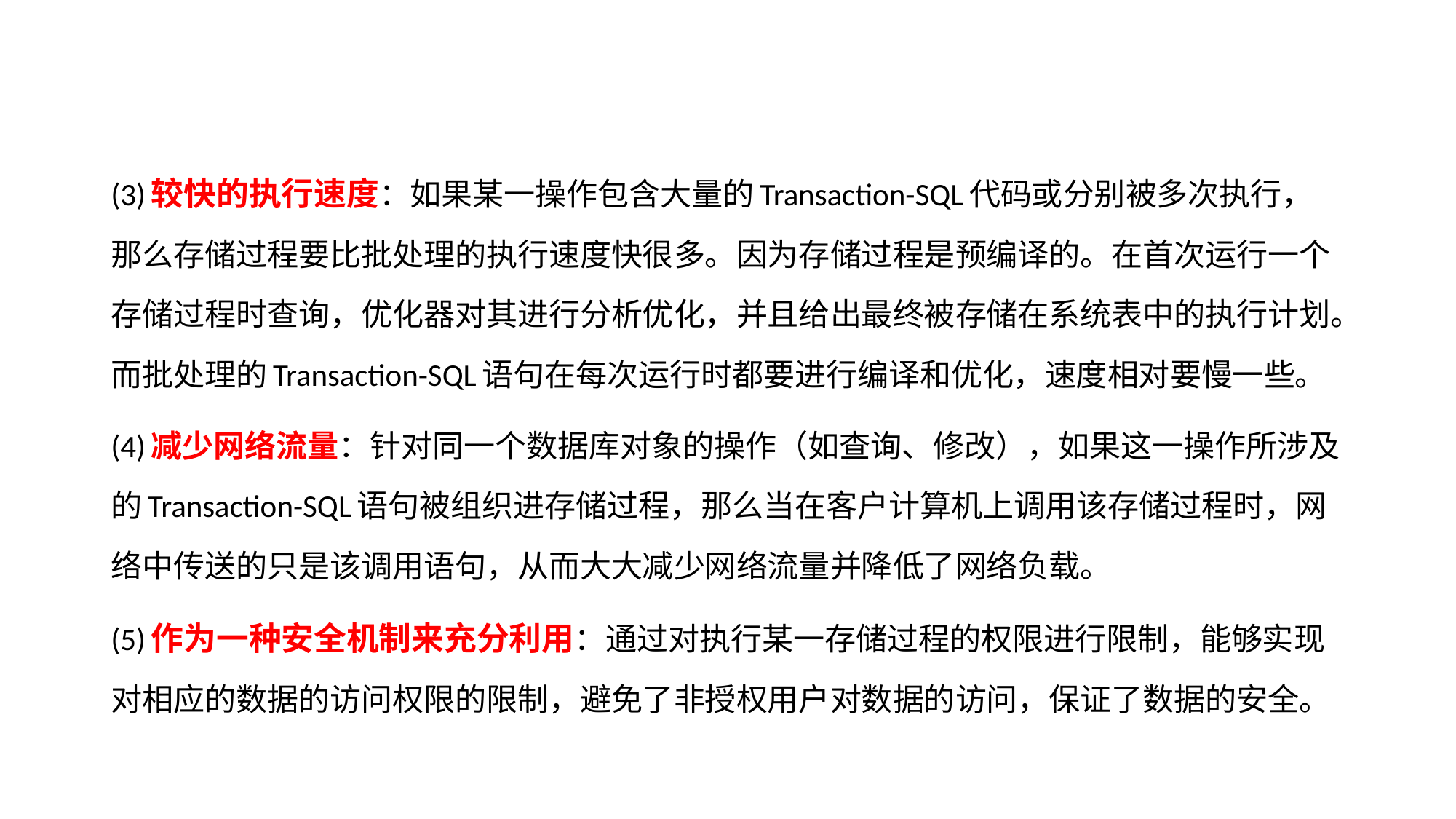

(3)较快的执行速度：如果某一操作包含大量的Transaction-SQL代码或分别被多次执行，那么存储过程要比批处理的执行速度快很多。因为存储过程是预编译的。在首次运行一个存储过程时查询，优化器对其进行分析优化，并且给出最终被存储在系统表中的执行计划。而批处理的Transaction-SQL语句在每次运行时都要进行编译和优化，速度相对要慢一些。
(4)减少网络流量：针对同一个数据库对象的操作（如查询、修改），如果这一操作所涉及的Transaction-SQL语句被组织进存储过程，那么当在客户计算机上调用该存储过程时，网络中传送的只是该调用语句，从而大大减少网络流量并降低了网络负载。
(5)作为一种安全机制来充分利用：通过对执行某一存储过程的权限进行限制，能够实现对相应的数据的访问权限的限制，避免了非授权用户对数据的访问，保证了数据的安全。